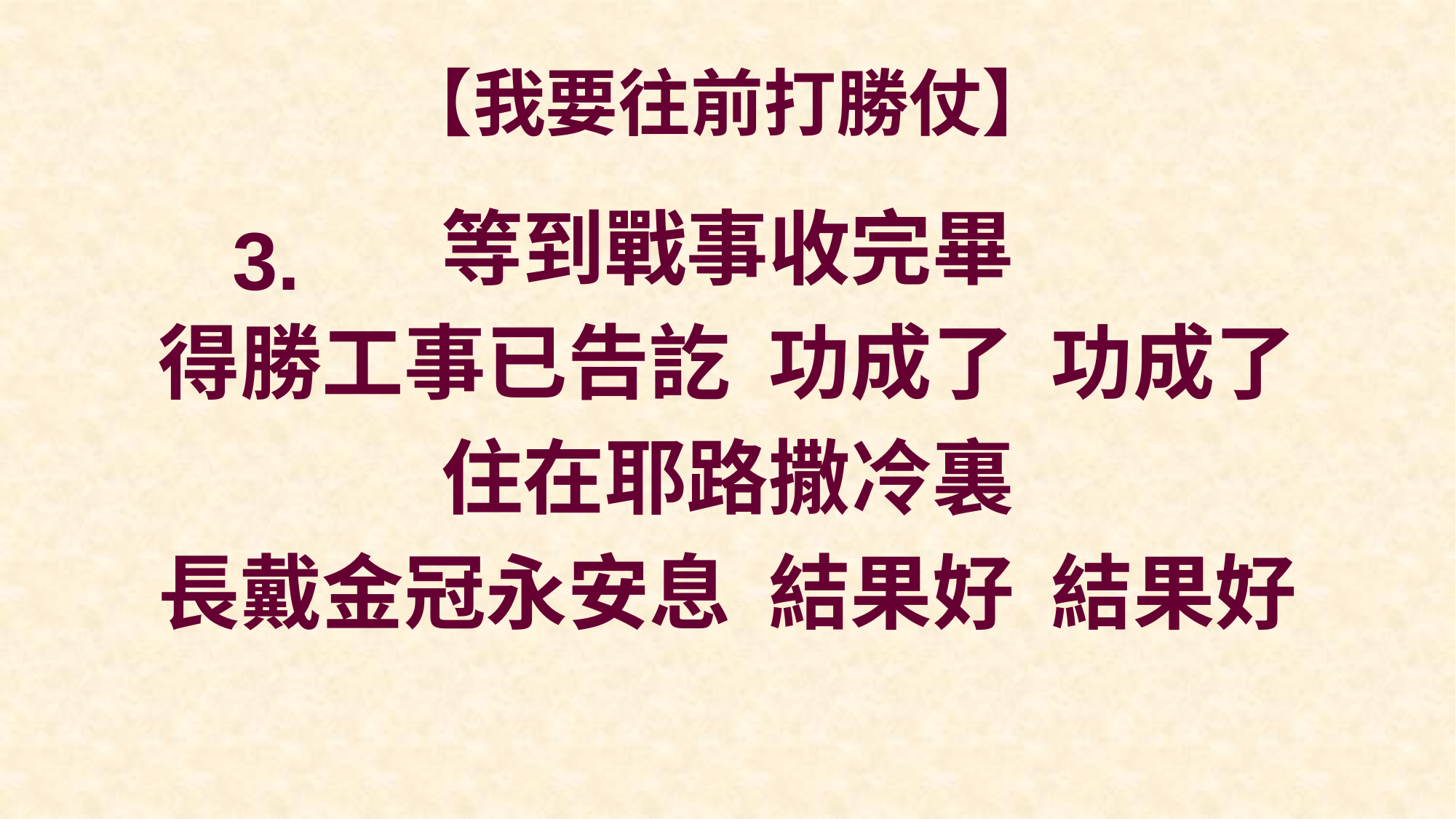

# 【我要往前打勝仗】
等到戰事收完畢
得勝工事已告訖  功成了  功成了
住在耶路撒冷裏
長戴金冠永安息  結果好  結果好
3.